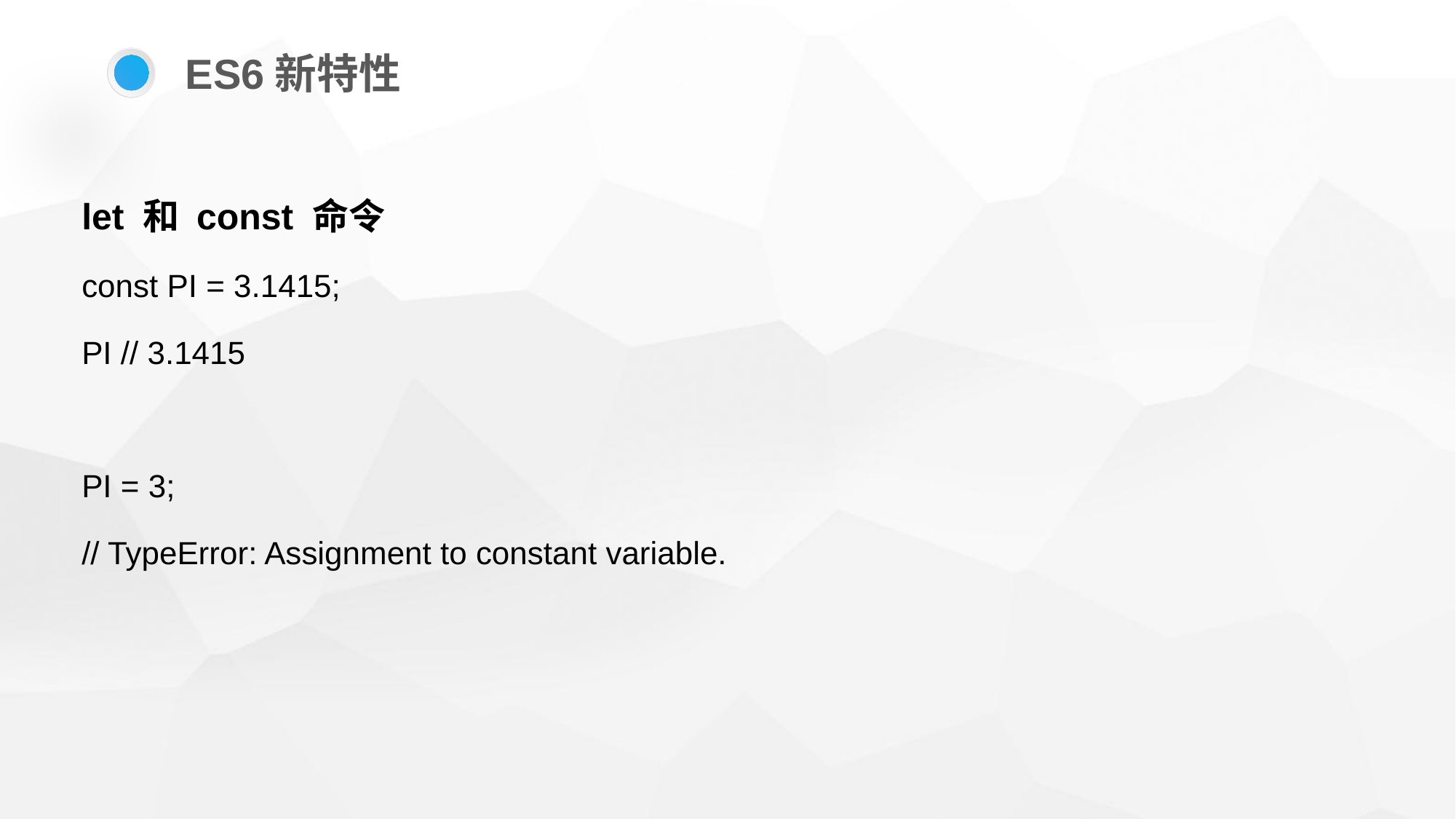

ES6新特性

let 和 const 命令
const PI = 3.1415;
PI // 3.1415

PI = 3;
// TypeError: Assignment to constant variable.